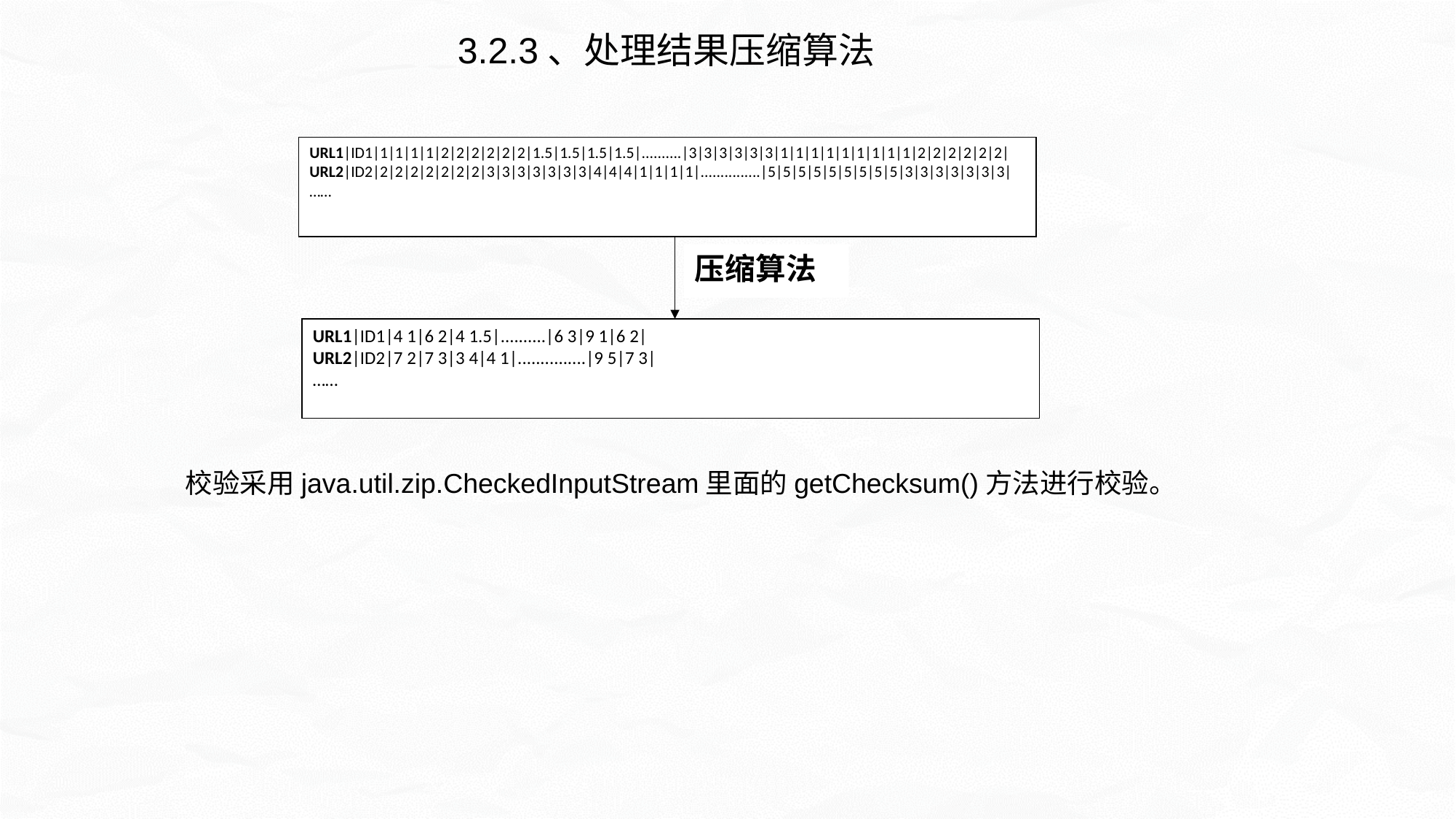

3.2.3、处理结果压缩算法
URL1|ID1|1|1|1|1|2|2|2|2|2|2|1.5|1.5|1.5|1.5|..........|3|3|3|3|3|3|1|1|1|1|1|1|1|1|1|2|2|2|2|2|2|
URL2|ID2|2|2|2|2|2|2|2|3|3|3|3|3|3|3|4|4|4|1|1|1|1|...............|5|5|5|5|5|5|5|5|5|3|3|3|3|3|3|3|
……
压缩算法
URL1|ID1|4 1|6 2|4 1.5|..........|6 3|9 1|6 2|
URL2|ID2|7 2|7 3|3 4|4 1|...............|9 5|7 3|
……
    校验采用java.util.zip.CheckedInputStream里面的getChecksum()方法进行校验。